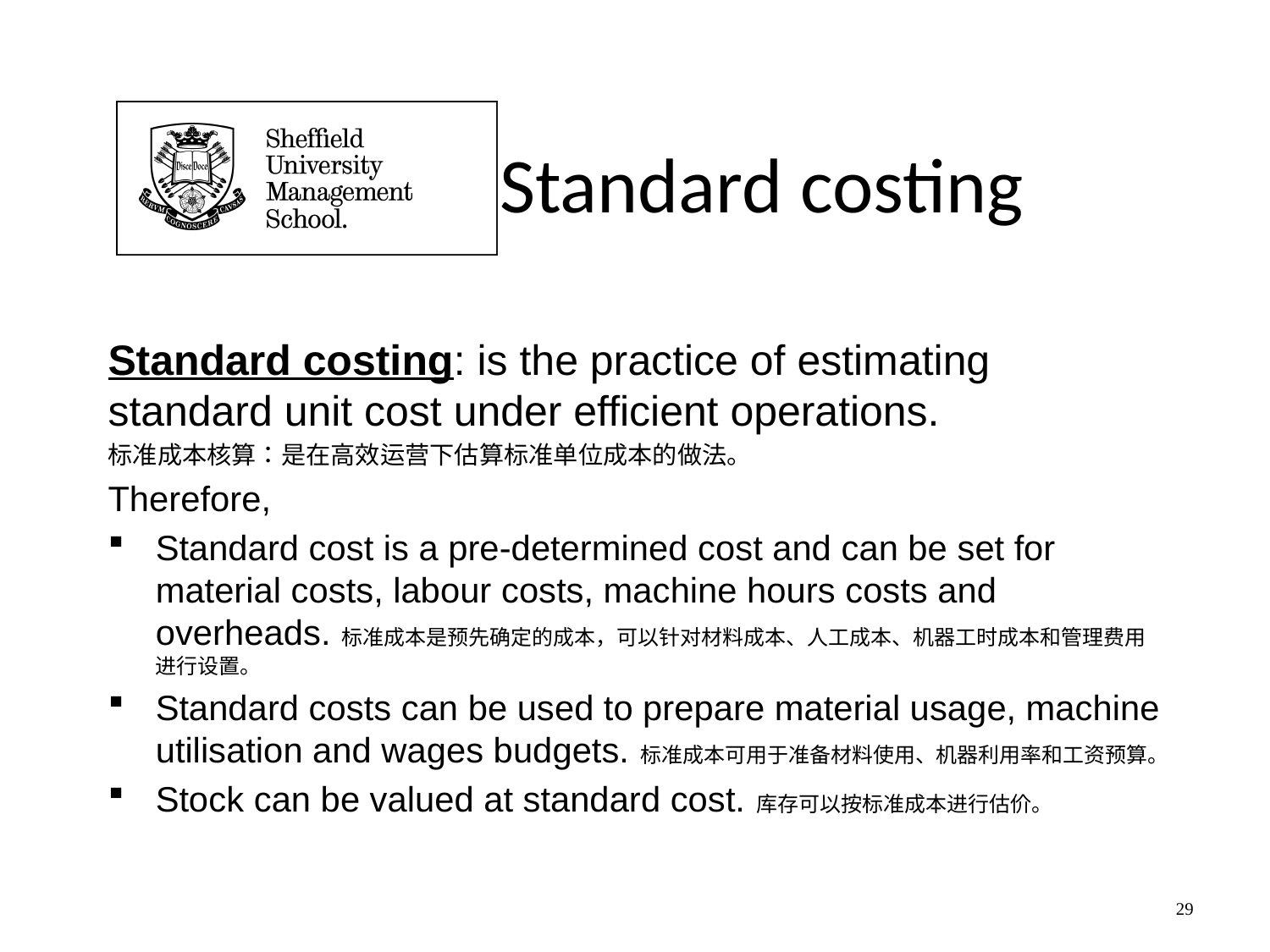

# Standard costing
Standard costing: is the practice of estimating standard unit cost under efficient operations.
标准成本核算：是在高效运营下估算标准单位成本的做法。
Therefore,
Standard cost is a pre-determined cost and can be set for material costs, labour costs, machine hours costs and overheads. 标准成本是预先确定的成本，可以针对材料成本、人工成本、机器工时成本和管理费用进行设置。
Standard costs can be used to prepare material usage, machine utilisation and wages budgets. 标准成本可用于准备材料使用、机器利用率和工资预算。
Stock can be valued at standard cost. 库存可以按标准成本进行估价。

29